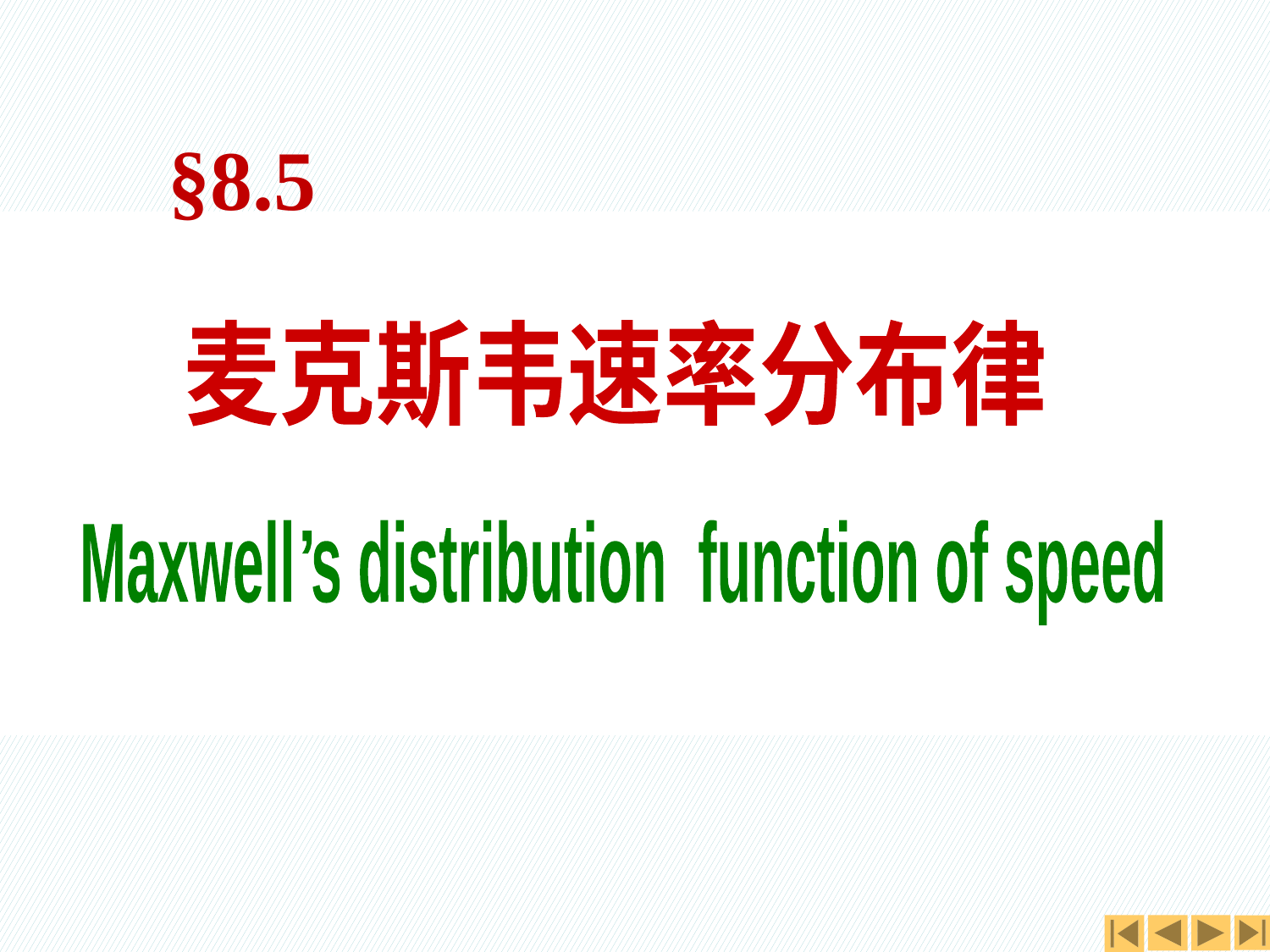

麦克斯韦速率分布律
Maxwell s distribution  function of speed
,

第四节
§8.5